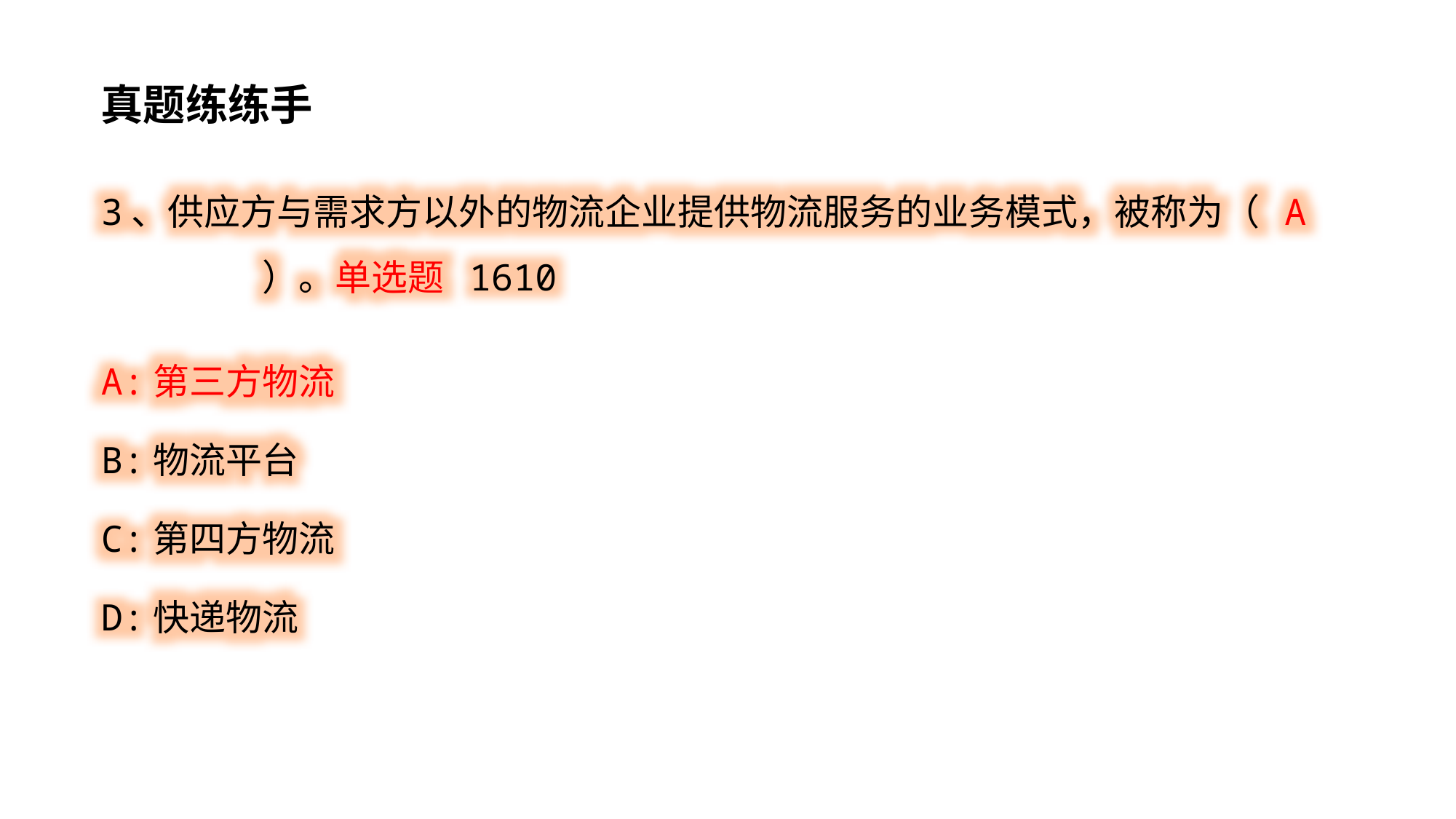

真题练练手
3、供应方与需求方以外的物流企业提供物流服务的业务模式，被称为（  A        ）。单选题  1610

A:第三方物流

B:物流平台

C:第四方物流

D:快递物流